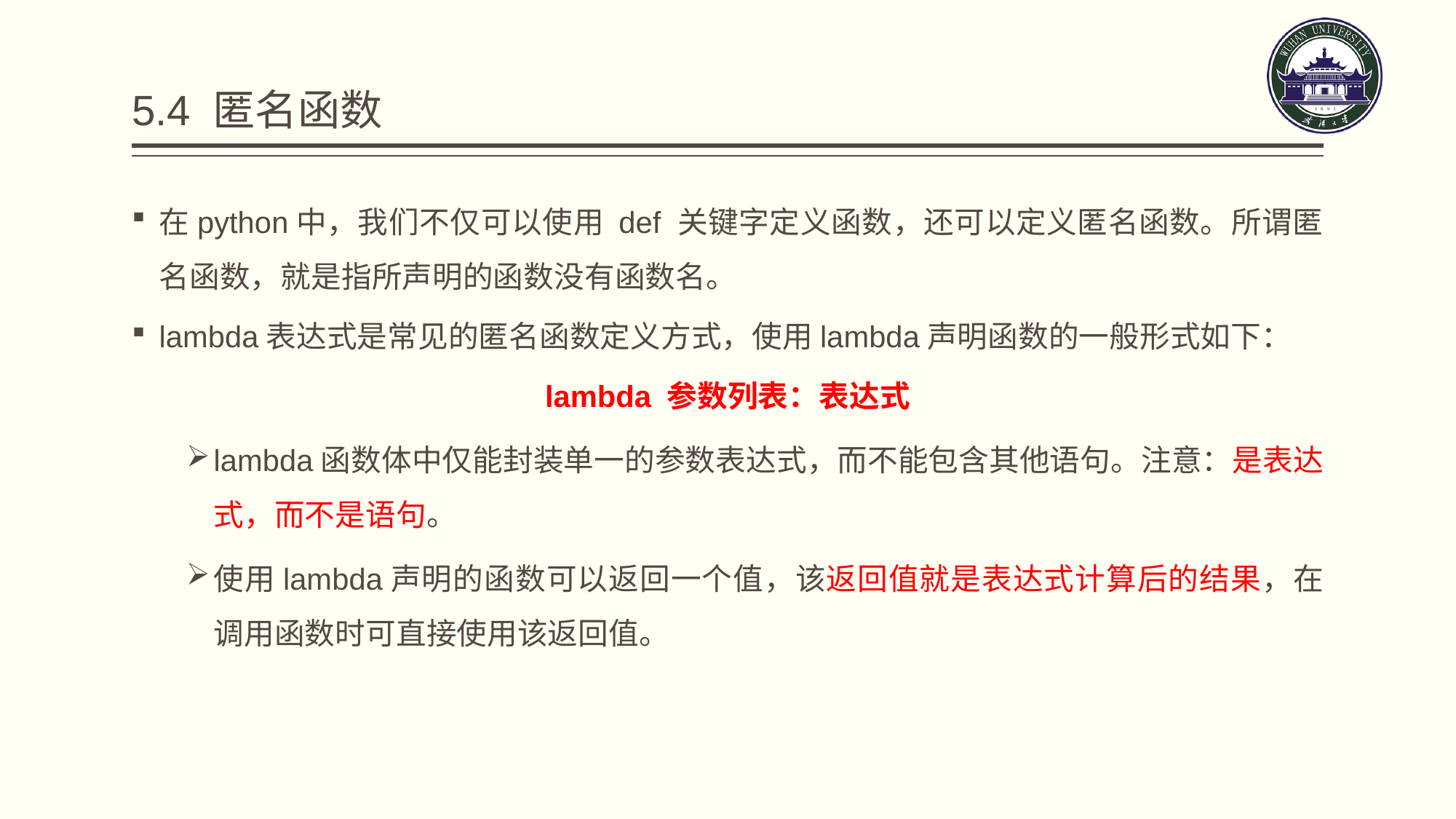

# 5.4 匿名函数
在python中，我们不仅可以使用 def 关键字定义函数，还可以定义匿名函数。所谓匿名函数，就是指所声明的函数没有函数名。
lambda表达式是常见的匿名函数定义方式，使用lambda声明函数的一般形式如下：
lambda 参数列表：表达式
lambda函数体中仅能封装单一的参数表达式，而不能包含其他语句。注意：是表达式，而不是语句。
使用lambda声明的函数可以返回一个值，该返回值就是表达式计算后的结果，在调用函数时可直接使用该返回值。